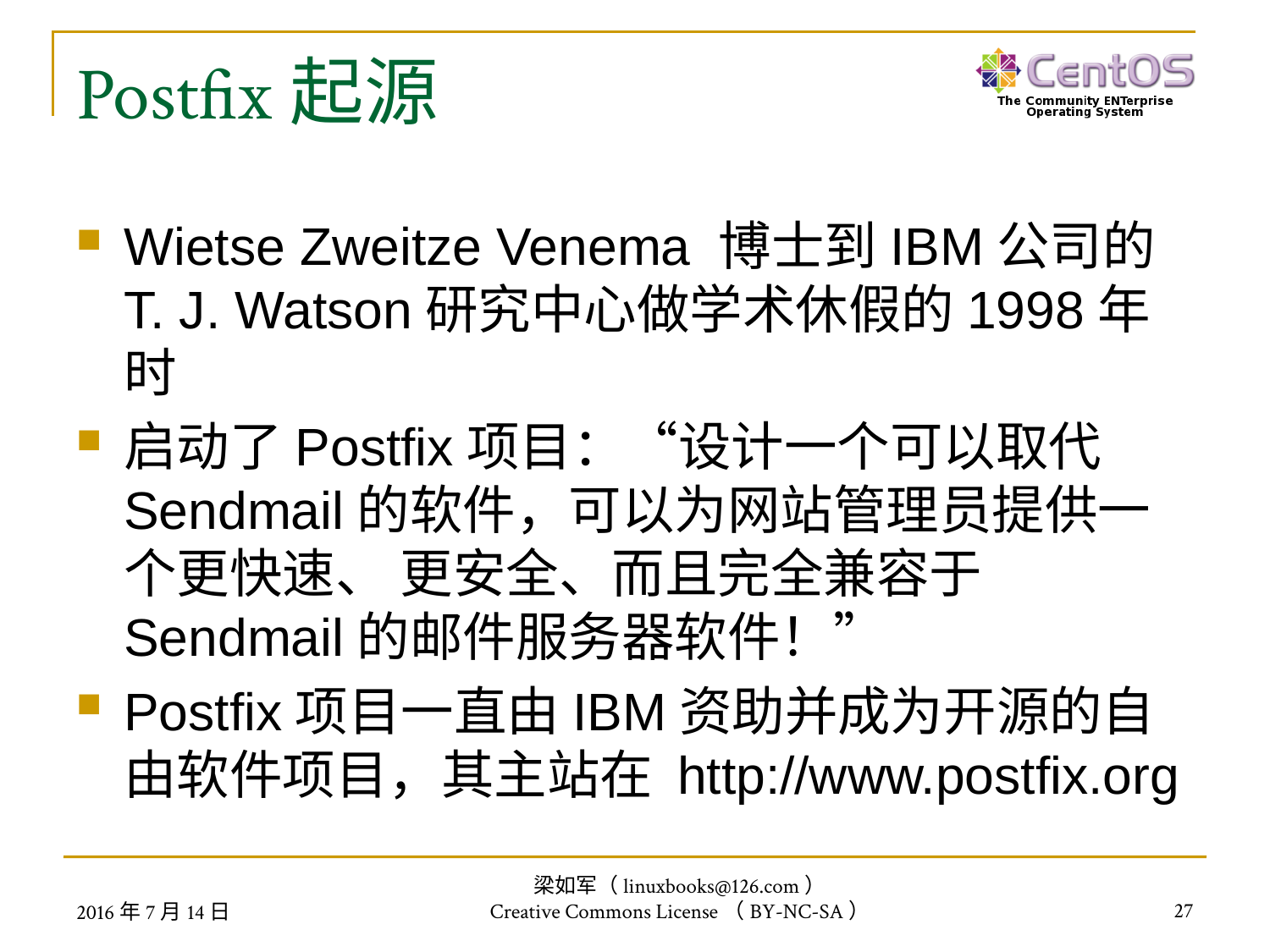

# Postfix起源
Wietse Zweitze Venema 博士到IBM公司的T. J. Watson研究中心做学术休假的1998年时
启动了Postfix项目：“设计一个可以取代Sendmail的软件，可以为网站管理员提供一个更快速、 更安全、而且完全兼容于Sendmail的邮件服务器软件！”
Postfix项目一直由IBM资助并成为开源的自由软件项目，其主站在 http://www.postfix.org
梁如军（linuxbooks@126.com）
Creative Commons License（BY-NC-SA）
2016年7月14日
27